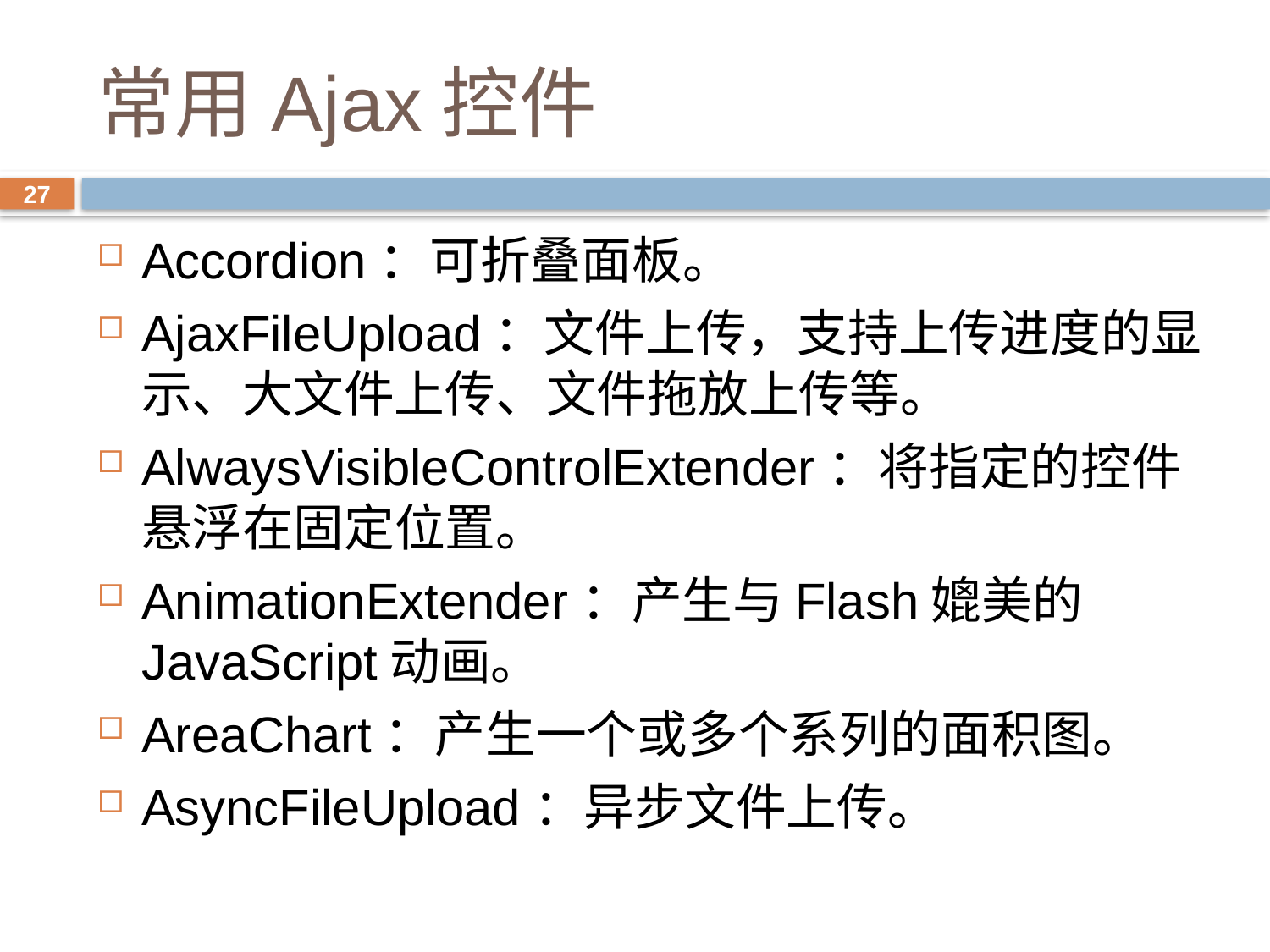

# 常用Ajax控件
27
Accordion：可折叠面板。
AjaxFileUpload：文件上传，支持上传进度的显示、大文件上传、文件拖放上传等。
AlwaysVisibleControlExtender：将指定的控件悬浮在固定位置。
AnimationExtender：产生与Flash媲美的JavaScript动画。
AreaChart：产生一个或多个系列的面积图。
AsyncFileUpload：异步文件上传。